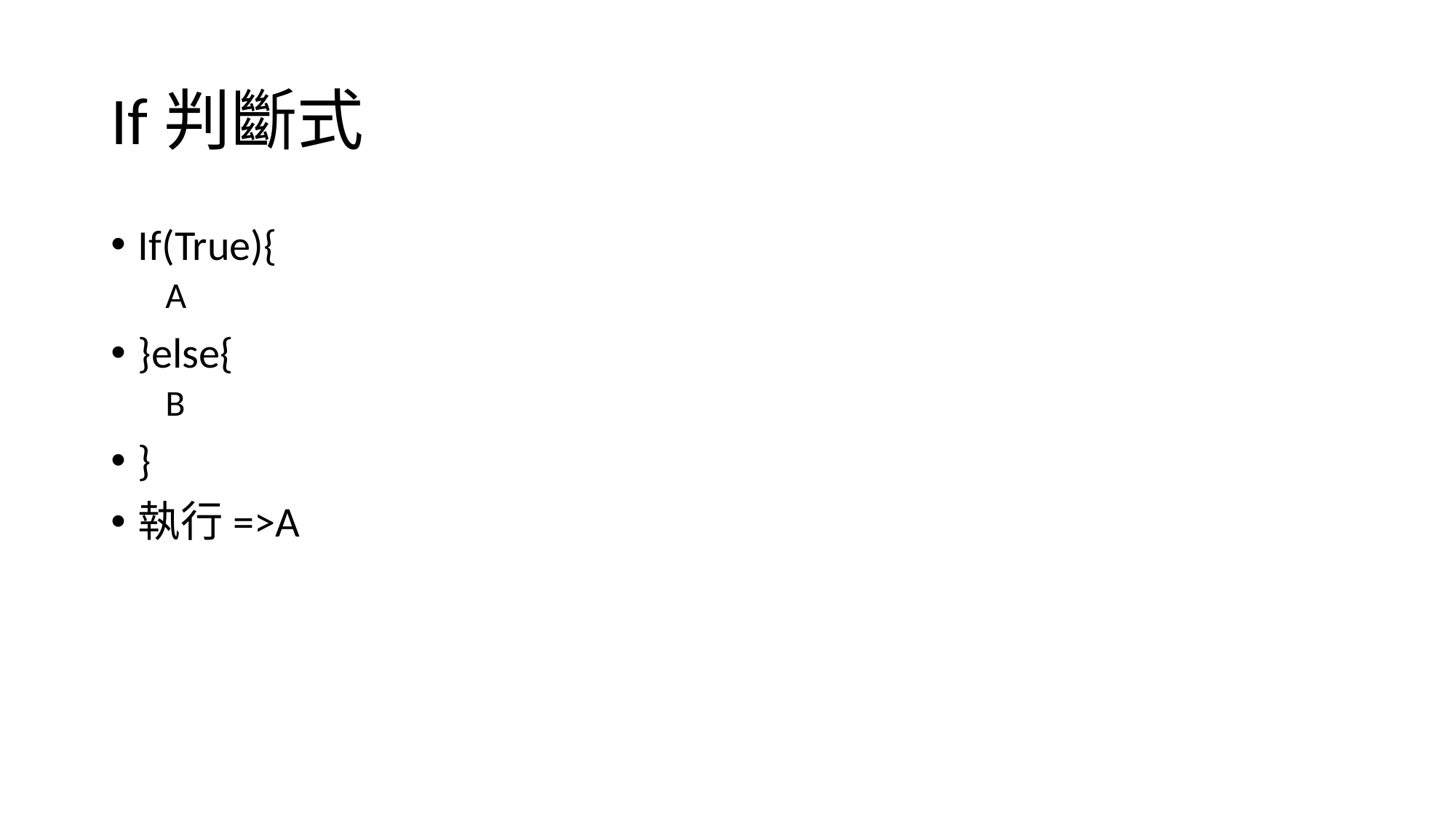

# If判斷式
If(True){
A
}else{
B
}
執行=>A